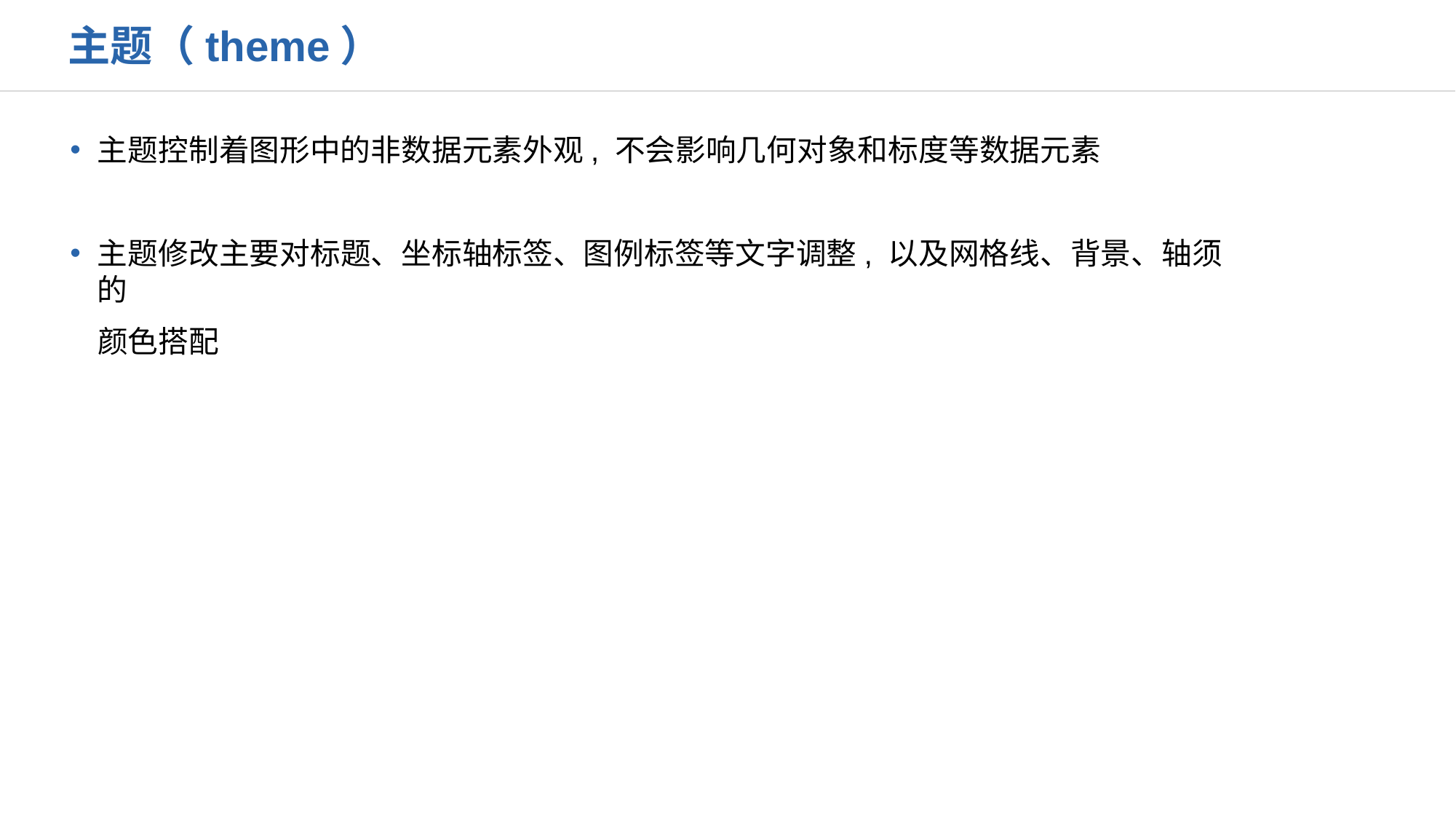

主题（theme）
主题控制着图形中的非数据元素外观, 不会影响几何对象和标度等数据元素

主题修改主要对标题、坐标轴标签、图例标签等文字调整, 以及网格线、背景、轴须的
   颜色搭配